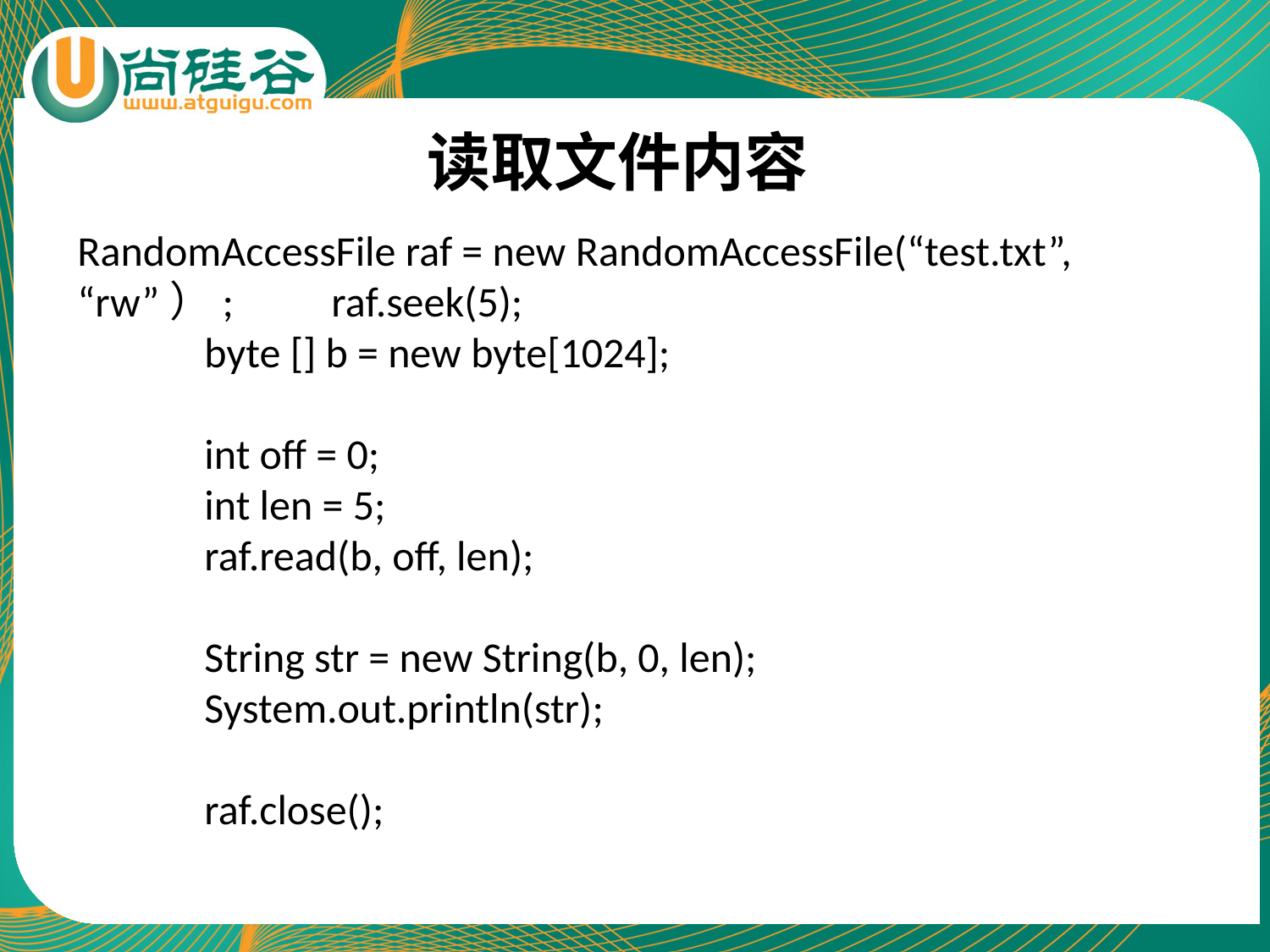

读取文件内容
RandomAccessFile raf = new RandomAccessFile(“test.txt”, “rw”）;	raf.seek(5);
	byte [] b = new byte[1024];

	int off = 0;
	int len = 5;
	raf.read(b, off, len);

	String str = new String(b, 0, len);
	System.out.println(str);

	raf.close();